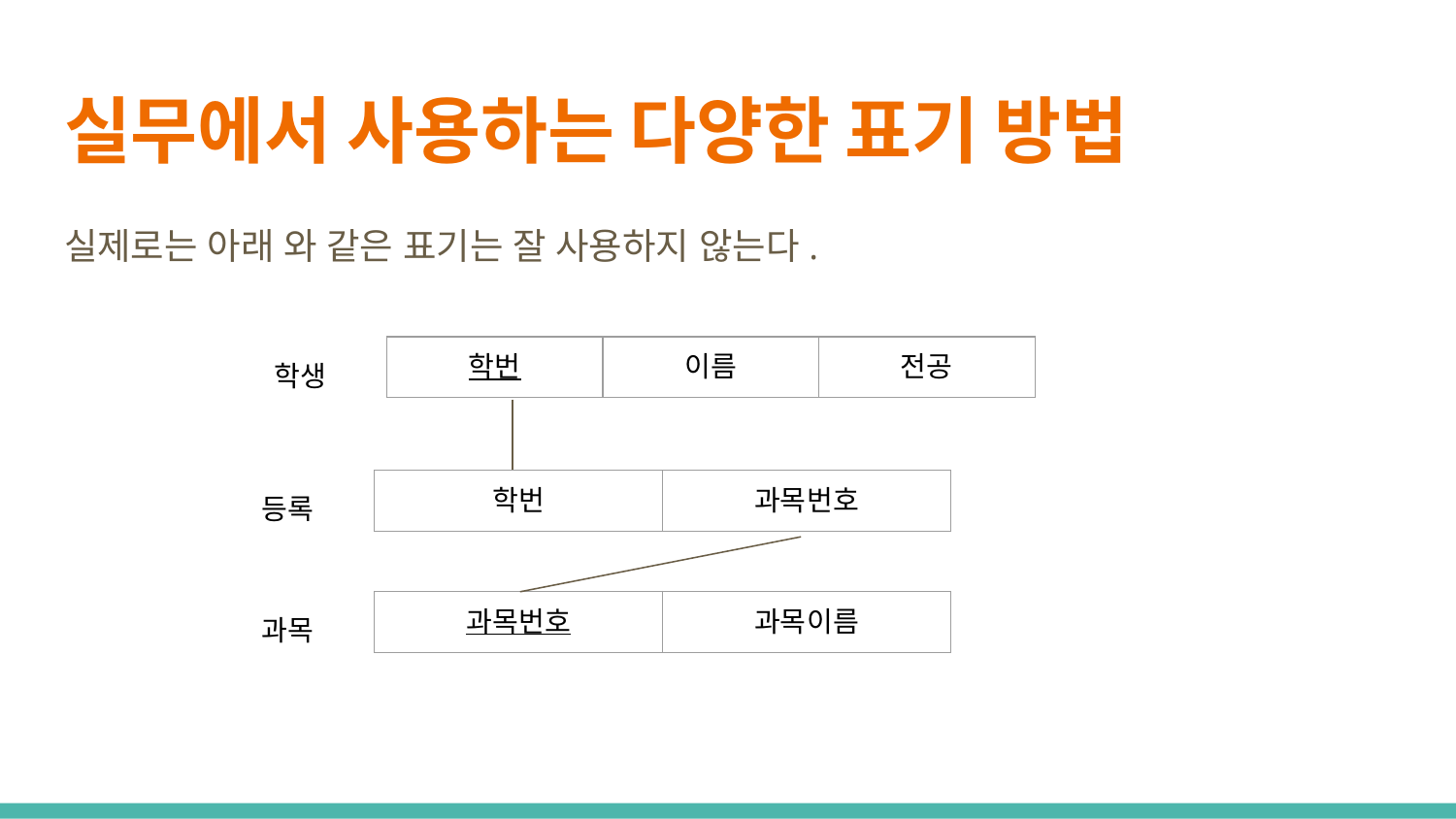

# 실무에서 사용하는 다양한 표기 방법
실제로는 아래 와 같은 표기는 잘 사용하지 않는다.
| 학번 | 이름 | 전공 |
| --- | --- | --- |
학생
| 학번 | 과목번호 |
| --- | --- |
등록
| 과목번호 | 과목이름 |
| --- | --- |
과목